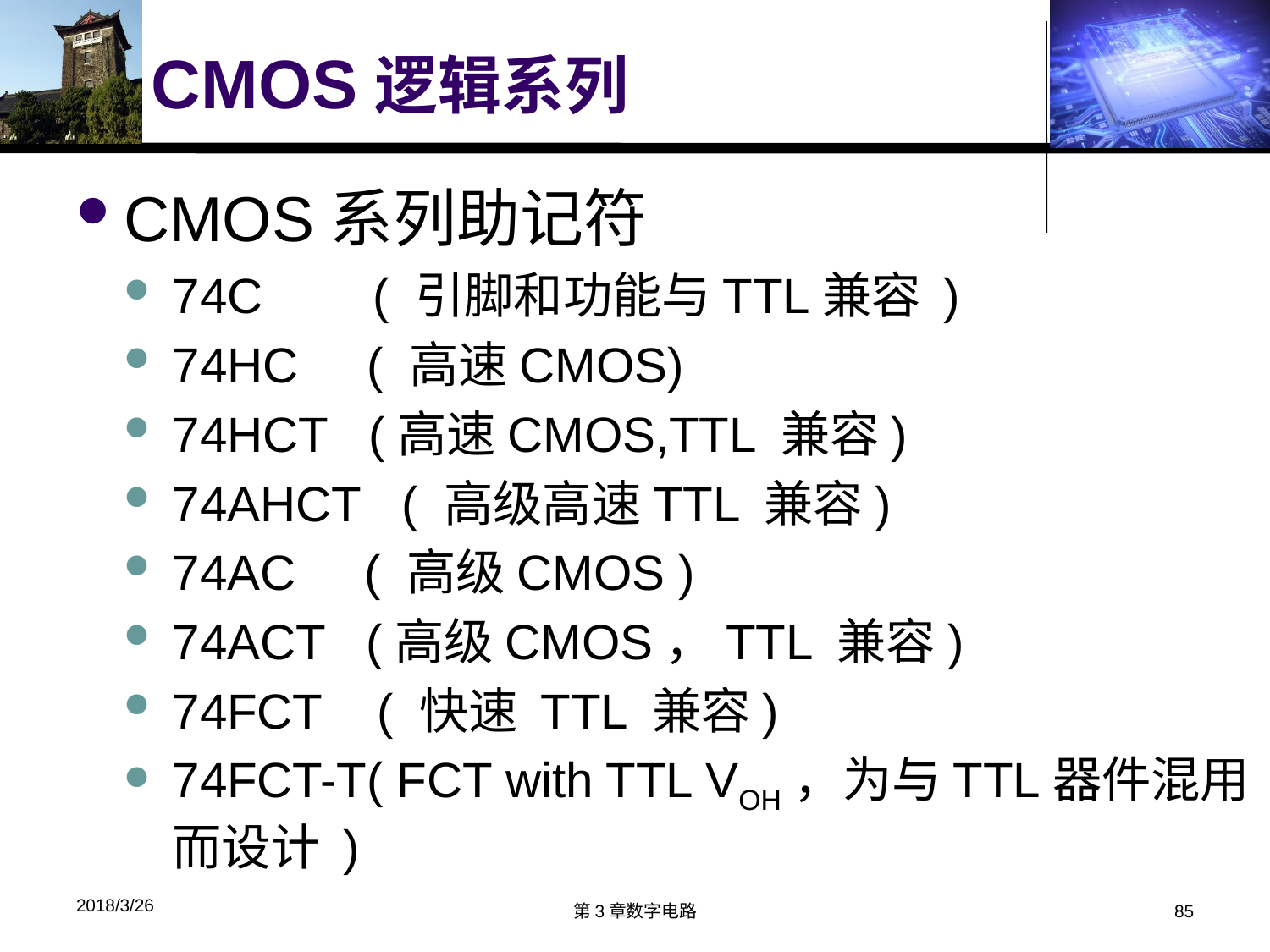

# CMOS逻辑系列
CMOS系列助记符
74C        ( 引脚和功能与TTL兼容 )
74HC     ( 高速CMOS)
74HCT   (高速CMOS,TTL 兼容)
74AHCT   ( 高级高速TTL 兼容)
74AC     ( 高级CMOS )
74ACT   (高级CMOS，TTL 兼容)
74FCT    ( 快速 TTL 兼容)
74FCT-T( FCT with TTL VOH，为与TTL器件混用而设计 )
2018/3/26
第3章数字电路
85